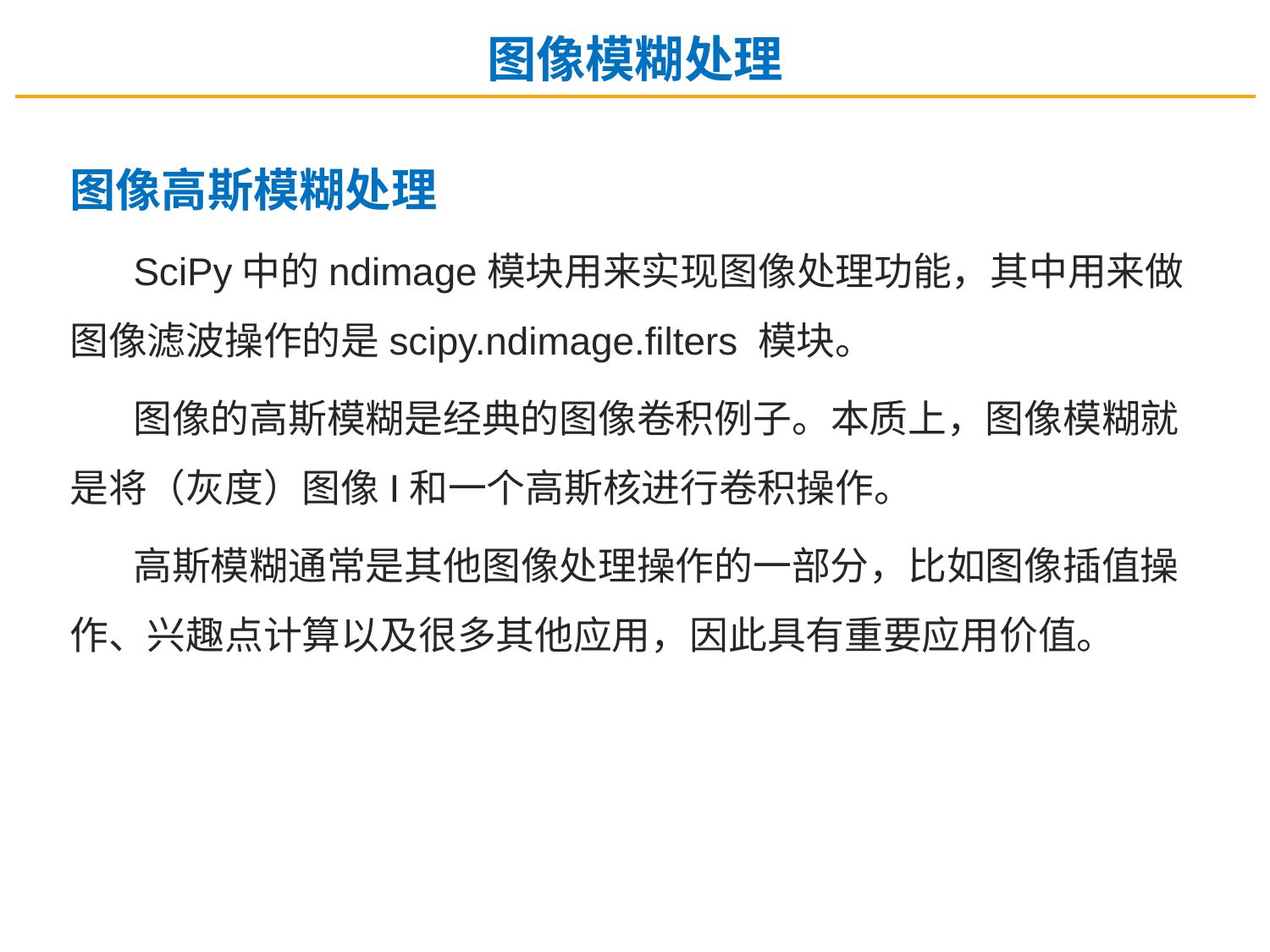

图像模糊处理
图像高斯模糊处理
SciPy中的ndimage模块用来实现图像处理功能，其中用来做图像滤波操作的是scipy.ndimage.filters 模块。
图像的高斯模糊是经典的图像卷积例子。本质上，图像模糊就是将（灰度）图像I和一个高斯核进行卷积操作。
高斯模糊通常是其他图像处理操作的一部分，比如图像插值操作、兴趣点计算以及很多其他应用，因此具有重要应用价值。